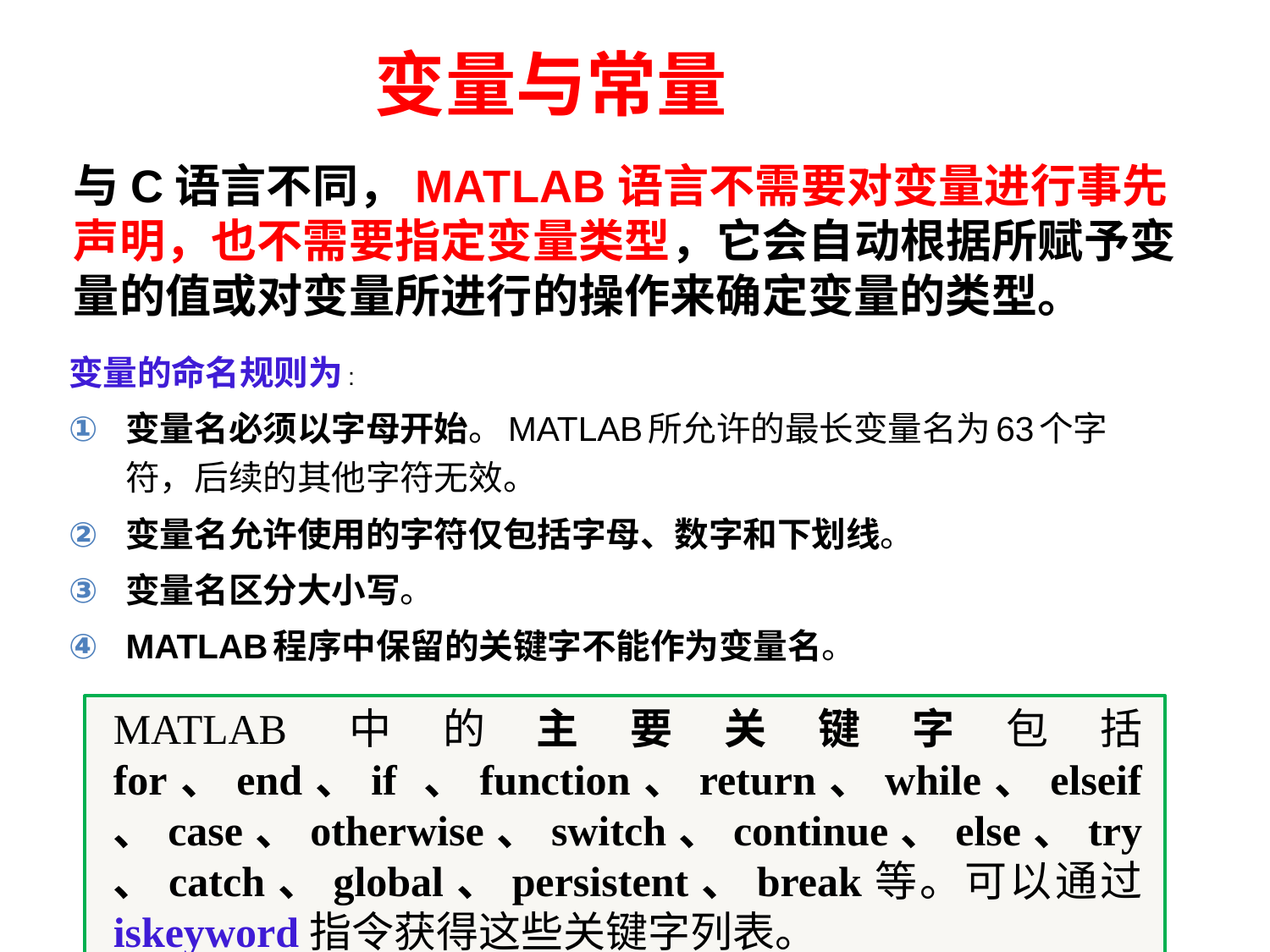

变量与常量
与C语言不同，MATLAB语言不需要对变量进行事先声明，也不需要指定变量类型，它会自动根据所赋予变量的值或对变量所进行的操作来确定变量的类型。
变量的命名规则为:
变量名必须以字母开始。MATLAB所允许的最长变量名为63个字符，后续的其他字符无效。
变量名允许使用的字符仅包括字母、数字和下划线。
变量名区分大小写。
MATLAB程序中保留的关键字不能作为变量名。

MATLAB中的主要关键字包括for、end、if 、function、return、while、elseif、case、otherwise、switch、continue、else、try、catch、global、persistent、break等。可以通过iskeyword指令获得这些关键字列表。